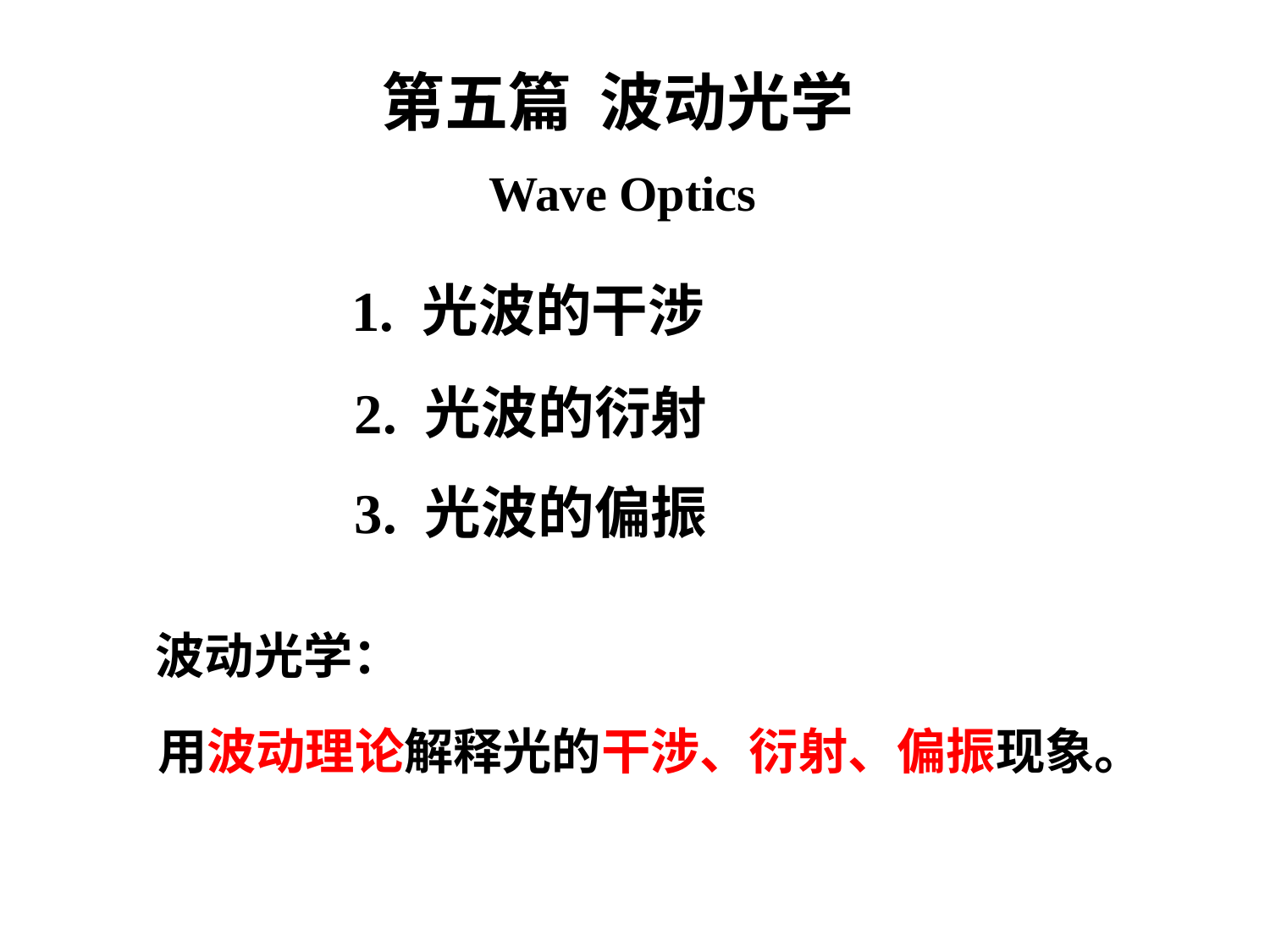

第五篇  波动光学
Wave Optics
1. 光波的干涉
2. 光波的衍射
3. 光波的偏振
波动光学：
     用波动理论解释光的干涉、衍射、偏振现象。